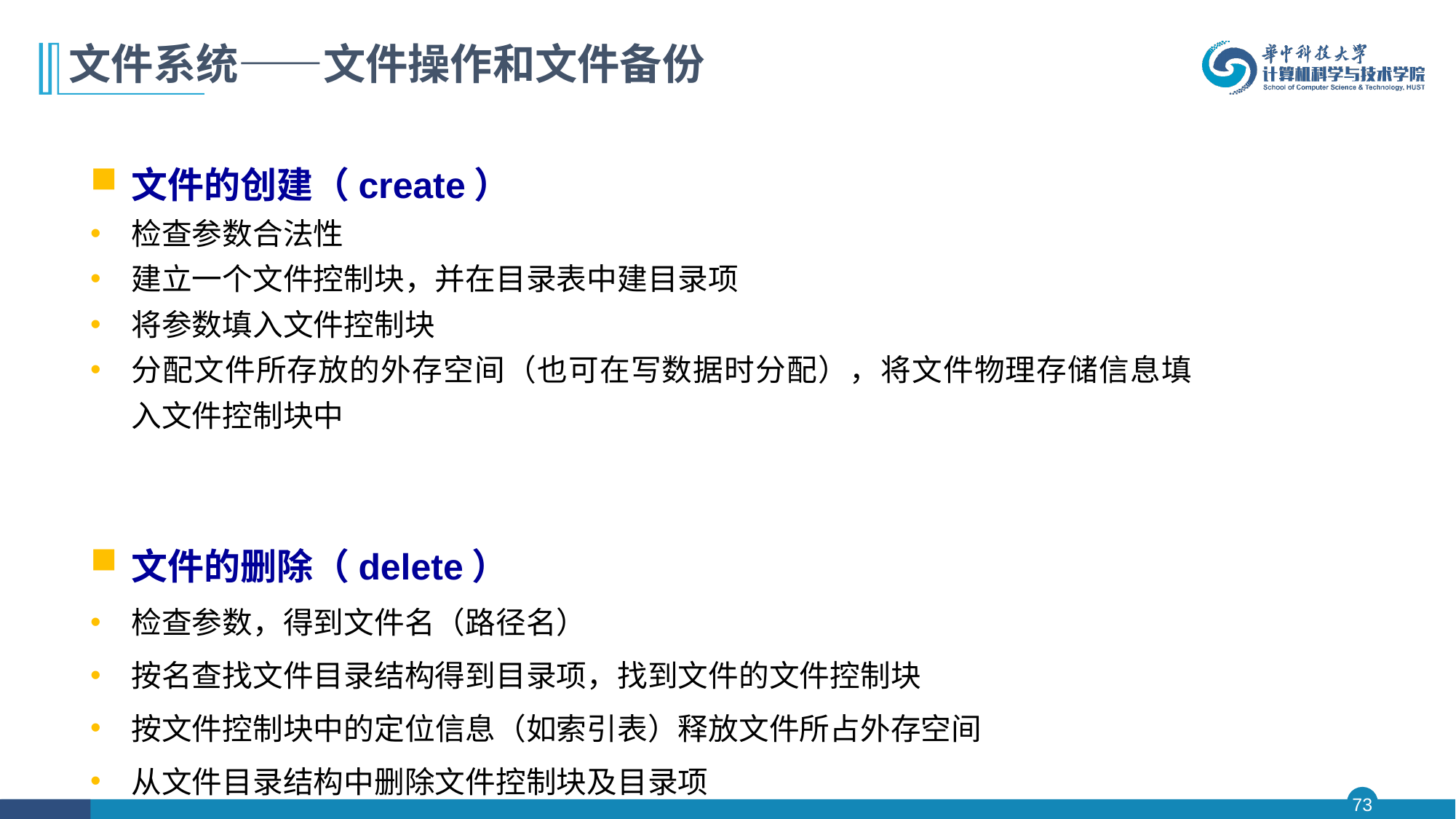

# 文件系统——文件操作和文件备份
文件的创建（create）
检查参数合法性
建立一个文件控制块，并在目录表中建目录项
将参数填入文件控制块
分配文件所存放的外存空间（也可在写数据时分配），将文件物理存储信息填入文件控制块中

文件的删除（delete）
检查参数，得到文件名（路径名）
按名查找文件目录结构得到目录项，找到文件的文件控制块
按文件控制块中的定位信息（如索引表）释放文件所占外存空间
从文件目录结构中删除文件控制块及目录项